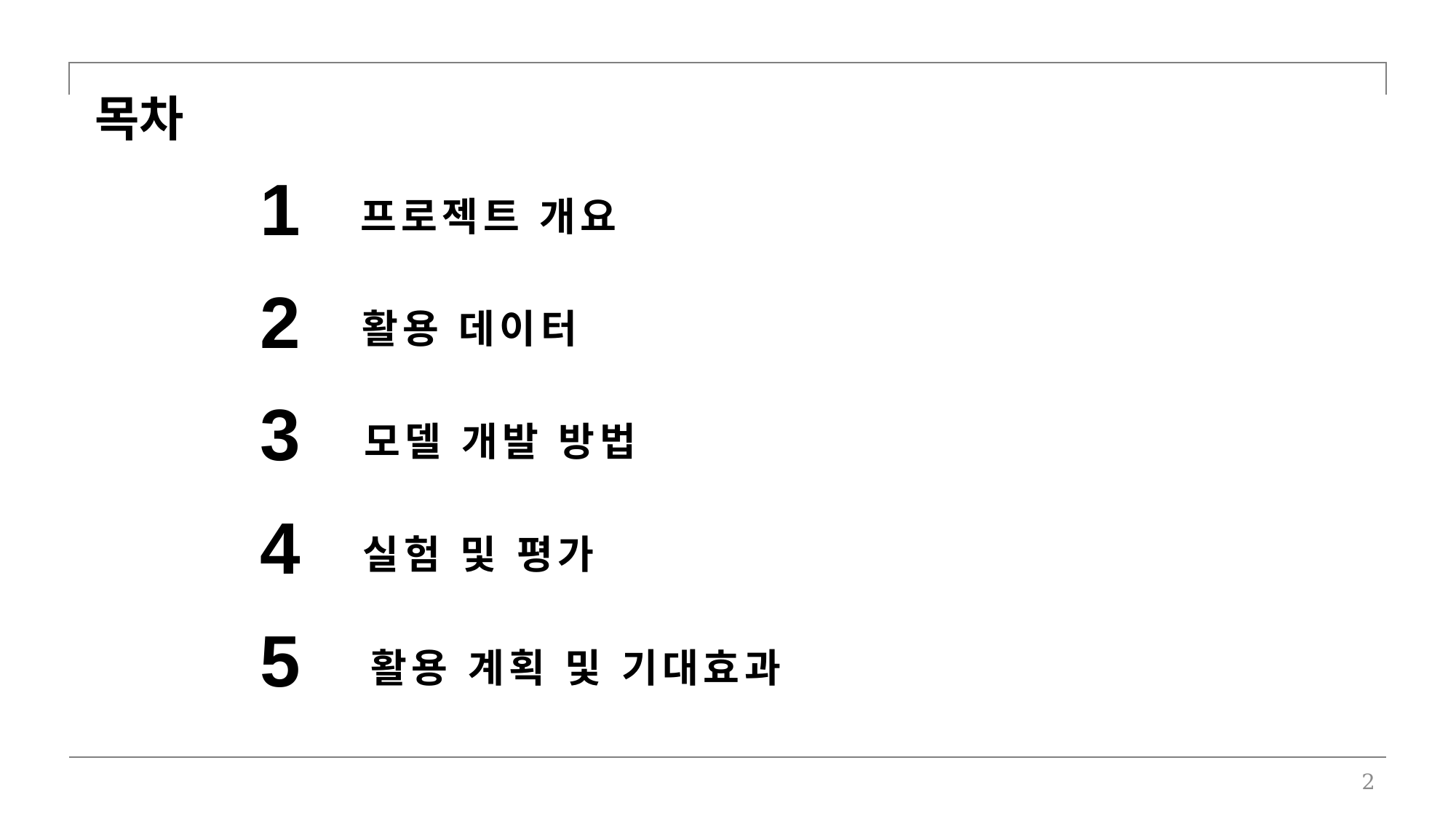

목차
1
프로젝트 개요
2
활용 데이터
3
모델 개발 방법
4
실험 및 평가
5
활용 계획 및 기대효과
2